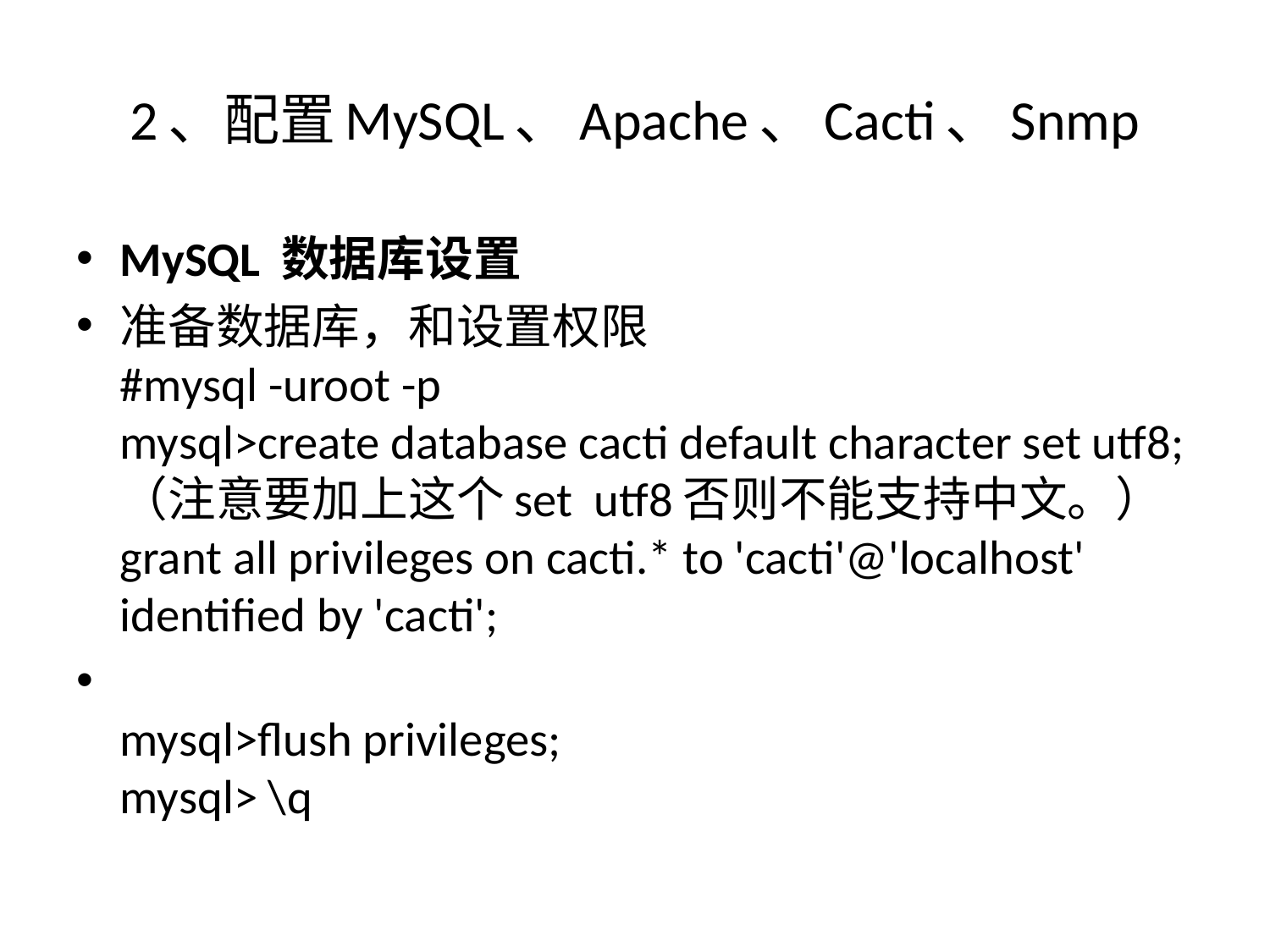

# 2、配置MySQL、Apache、Cacti、Snmp
MySQL 数据库设置
准备数据库，和设置权限
#mysql -uroot -p
mysql>create database cacti default character set utf8;（注意要加上这个set  utf8否则不能支持中文。）
grant all privileges on cacti.* to 'cacti'@'localhost' identified by 'cacti';
mysql>flush privileges;
mysql> \q